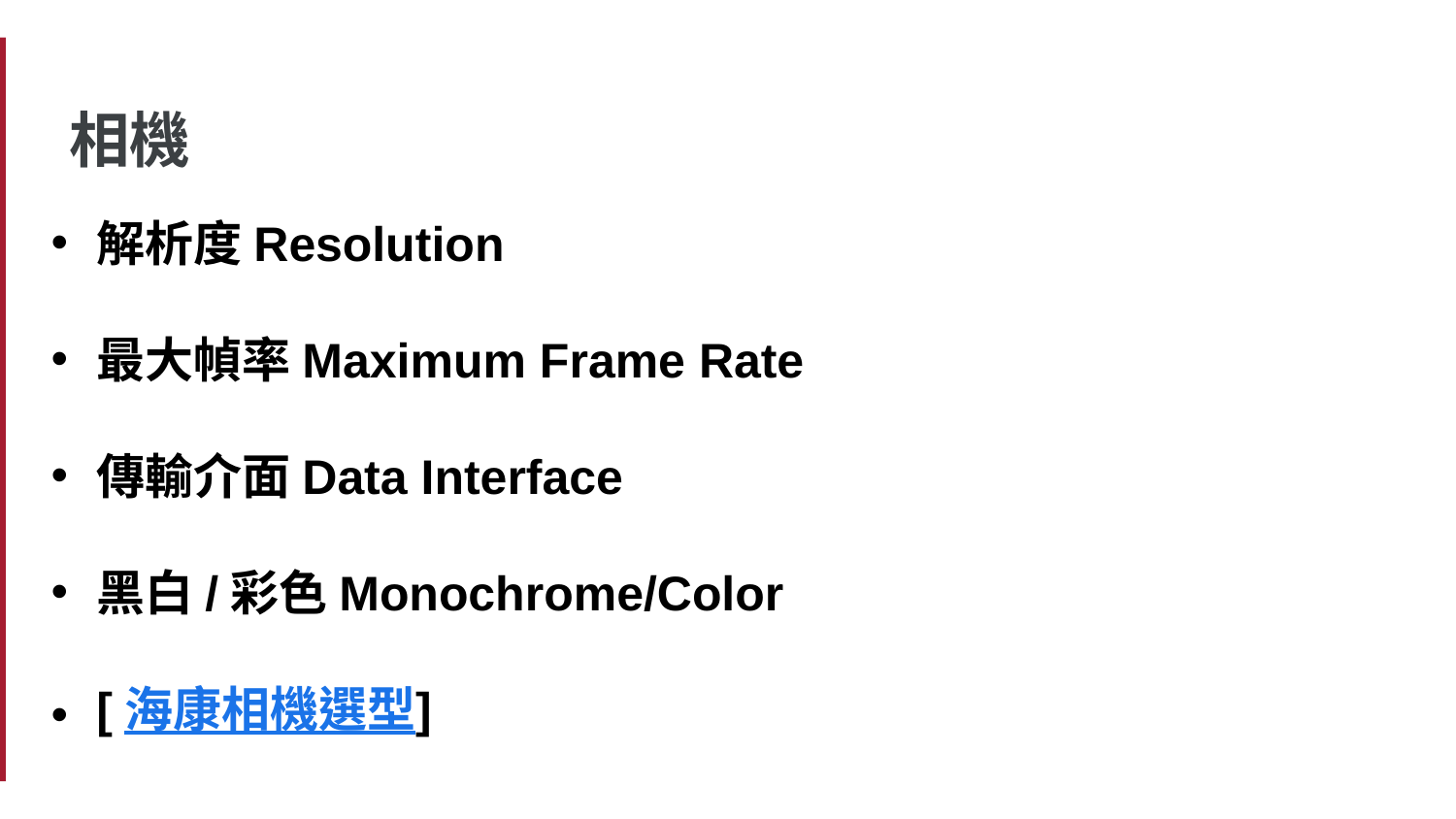

# 相機
解析度Resolution
最大幀率Maximum Frame Rate
傳輸介面Data Interface
黑白/彩色Monochrome/Color
[海康相機選型]